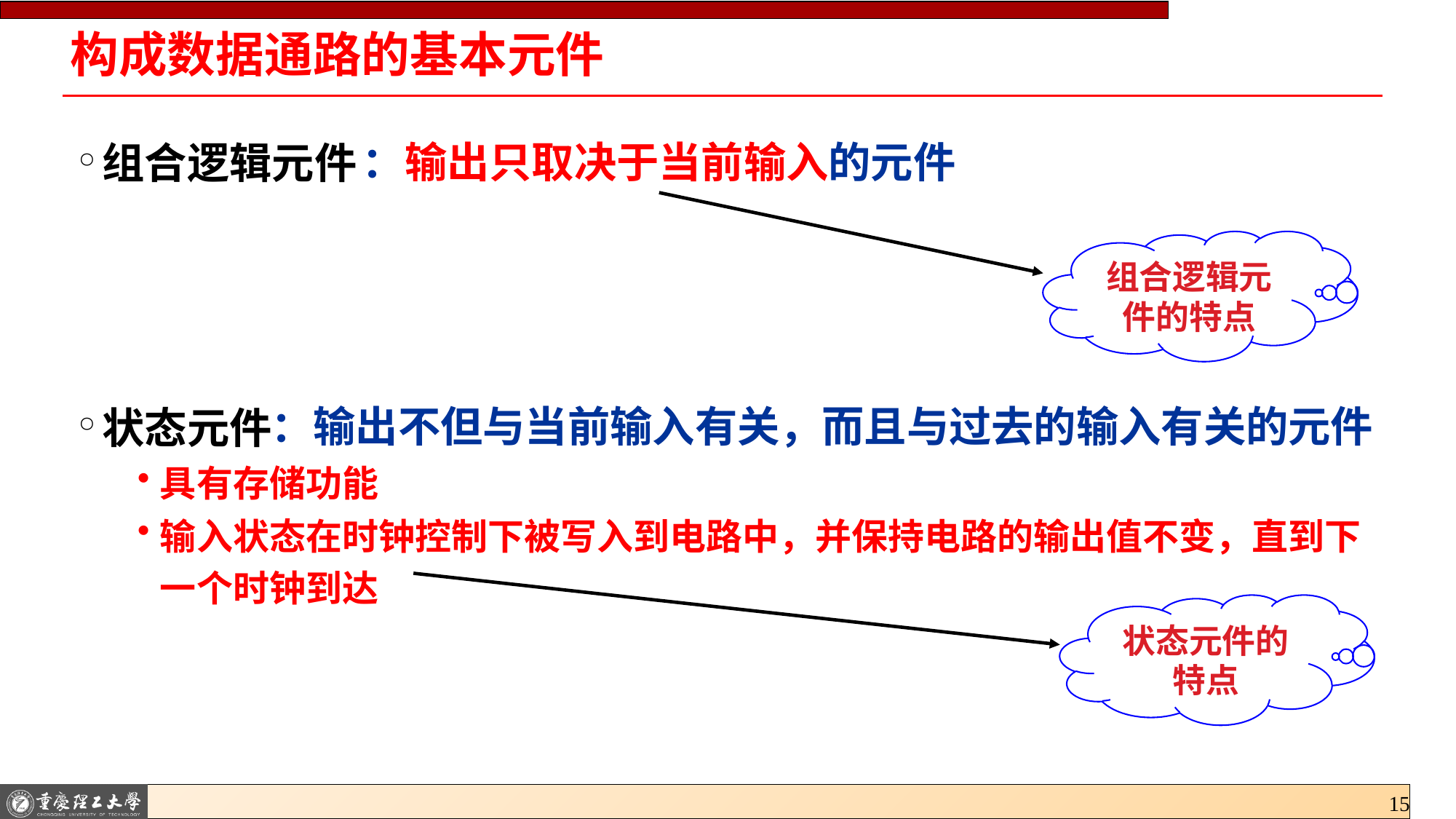

# 构成数据通路的基本元件
：输出只取决于当前输入的元件
组合逻辑元件

状态元件
具有存储功能
输入状态在时钟控制下被写入到电路中，并保持电路的输出值不变，直到下一个时钟到达
组合逻辑元件的特点
：输出不但与当前输入有关，而且与过去的输入有关的元件
状态元件的特点